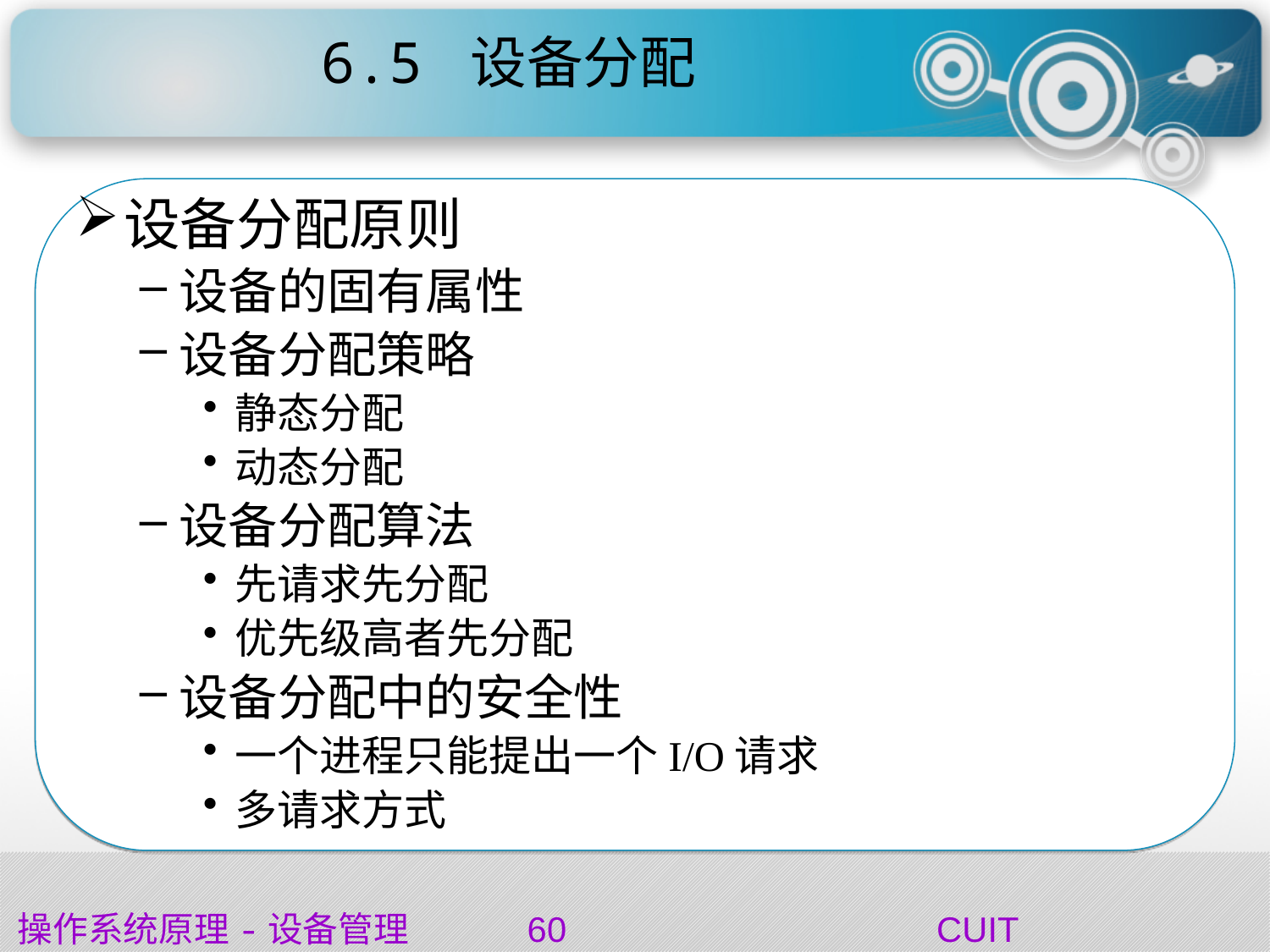

# 6.5 设备分配
设备分配原则
设备的固有属性
设备分配策略
静态分配
动态分配
设备分配算法
先请求先分配
优先级高者先分配
设备分配中的安全性
一个进程只能提出一个I/O请求
多请求方式